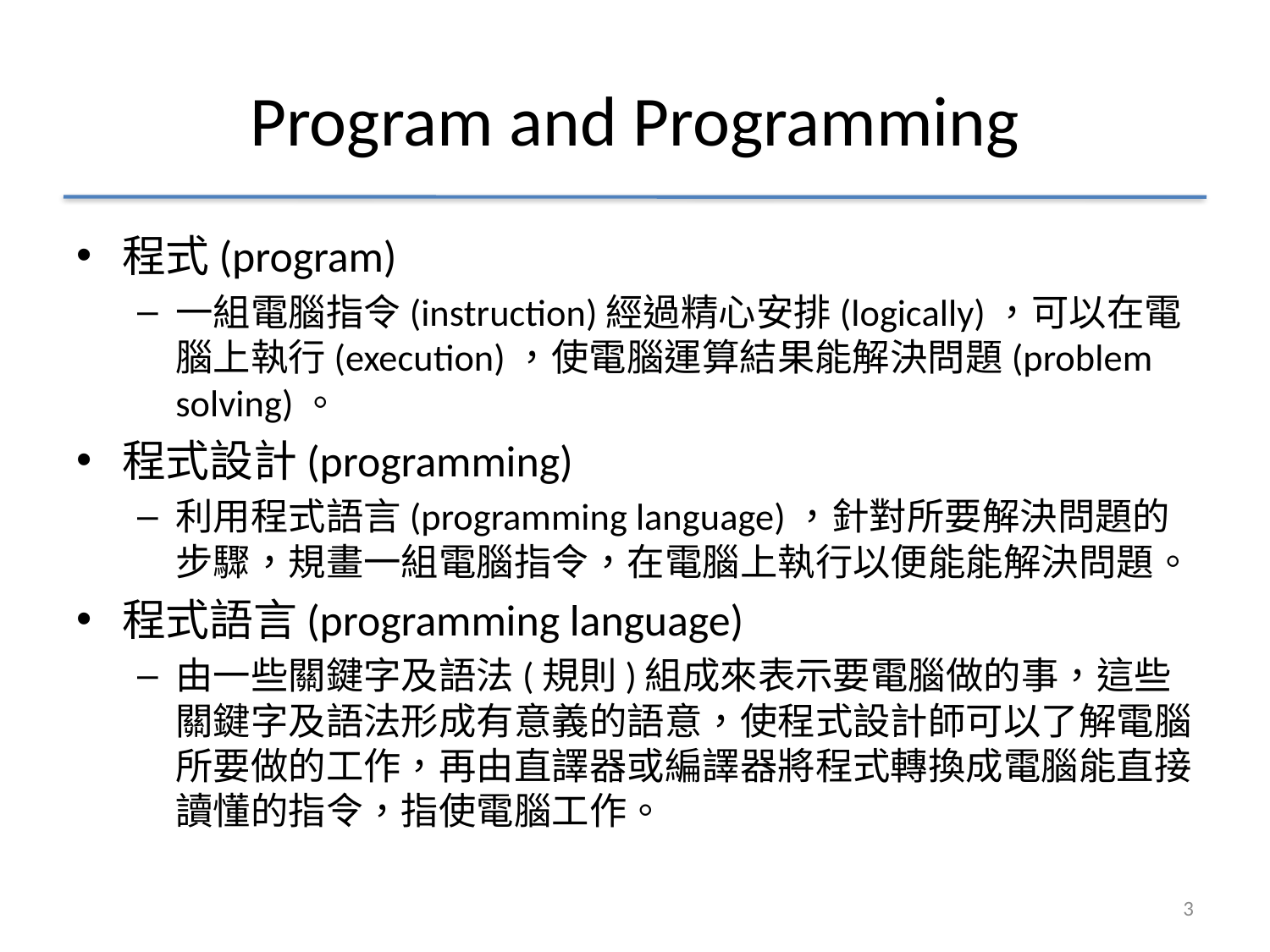

# Program and Programming
程式(program)
一組電腦指令(instruction)經過精心安排(logically)，可以在電腦上執行(execution)，使電腦運算結果能解決問題(problem solving)。
程式設計(programming)
利用程式語言(programming language)，針對所要解決問題的步驟，規畫一組電腦指令，在電腦上執行以便能能解決問題。
程式語言(programming language)
由一些關鍵字及語法(規則)組成來表示要電腦做的事，這些關鍵字及語法形成有意義的語意，使程式設計師可以了解電腦所要做的工作，再由直譯器或編譯器將程式轉換成電腦能直接讀懂的指令，指使電腦工作。
3